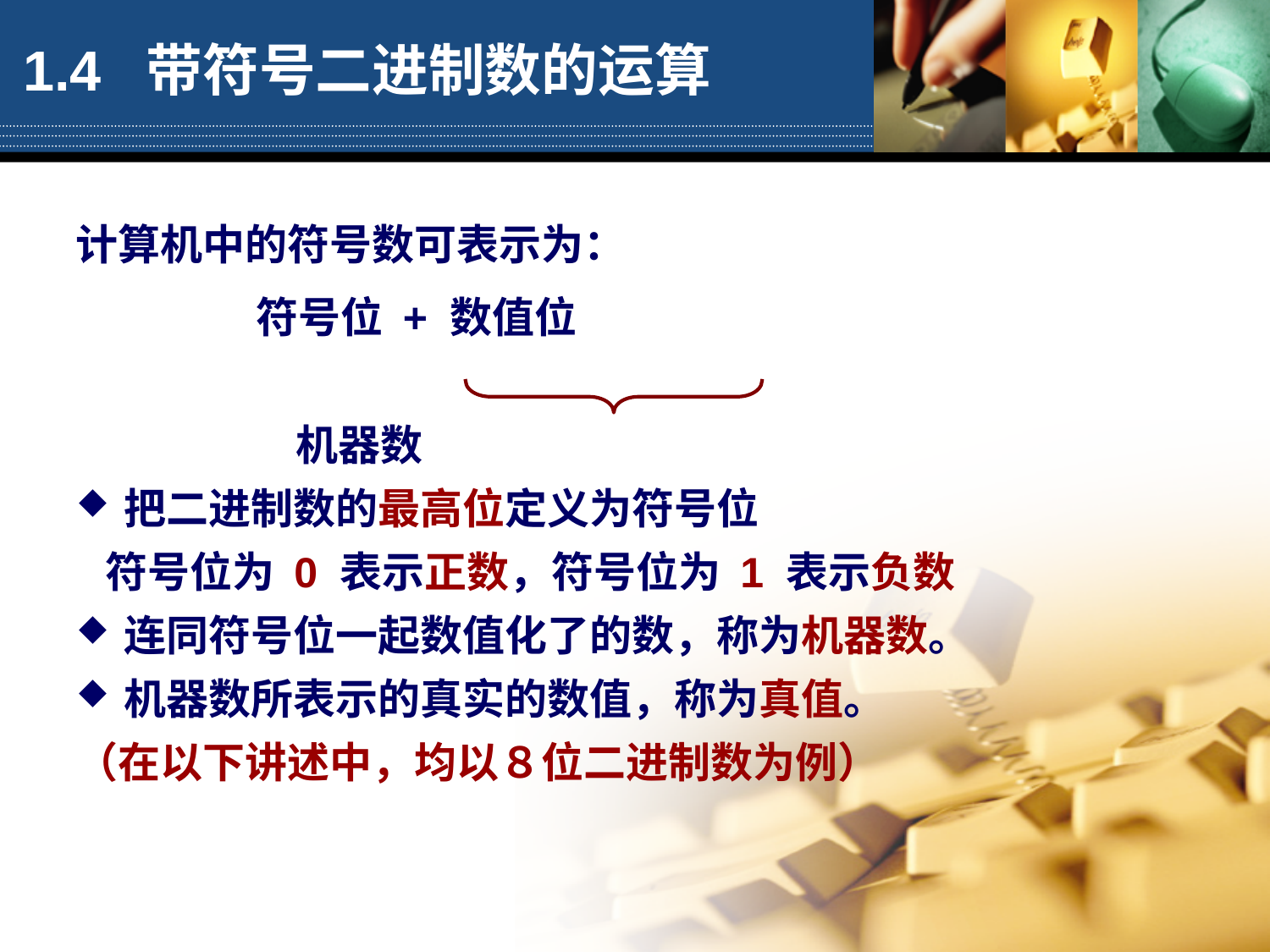

# 1.4  带符号二进制数的运算
计算机中的符号数可表示为：
               符号位 + 数值位

                      机器数
把二进制数的最高位定义为符号位
  符号位为 0 表示正数，符号位为 1 表示负数
连同符号位一起数值化了的数，称为机器数。
机器数所表示的真实的数值，称为真值。
（在以下讲述中，均以８位二进制数为例）